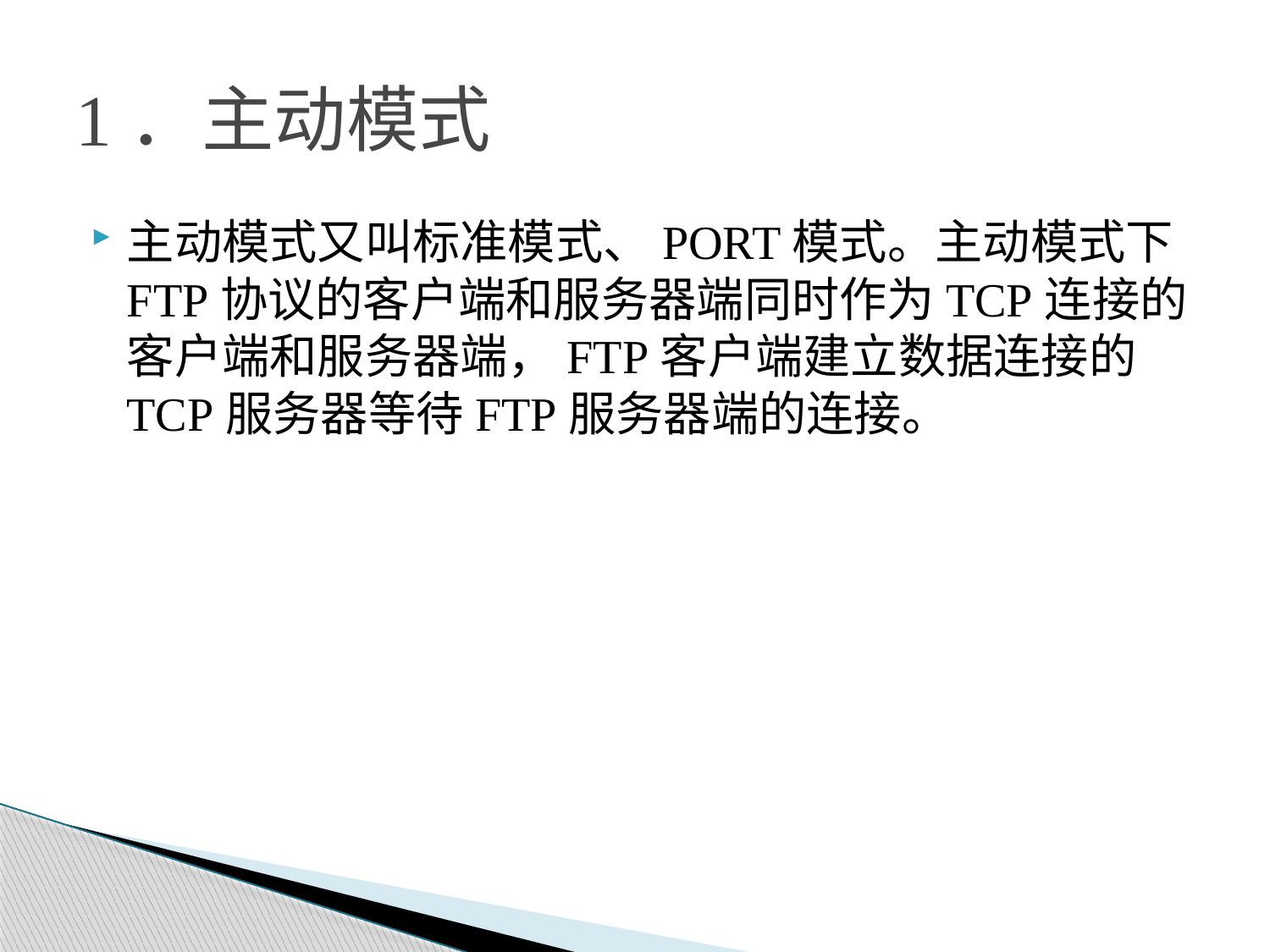

# 1．主动模式
主动模式又叫标准模式、PORT模式。主动模式下FTP协议的客户端和服务器端同时作为TCP连接的客户端和服务器端，FTP客户端建立数据连接的TCP服务器等待FTP服务器端的连接。